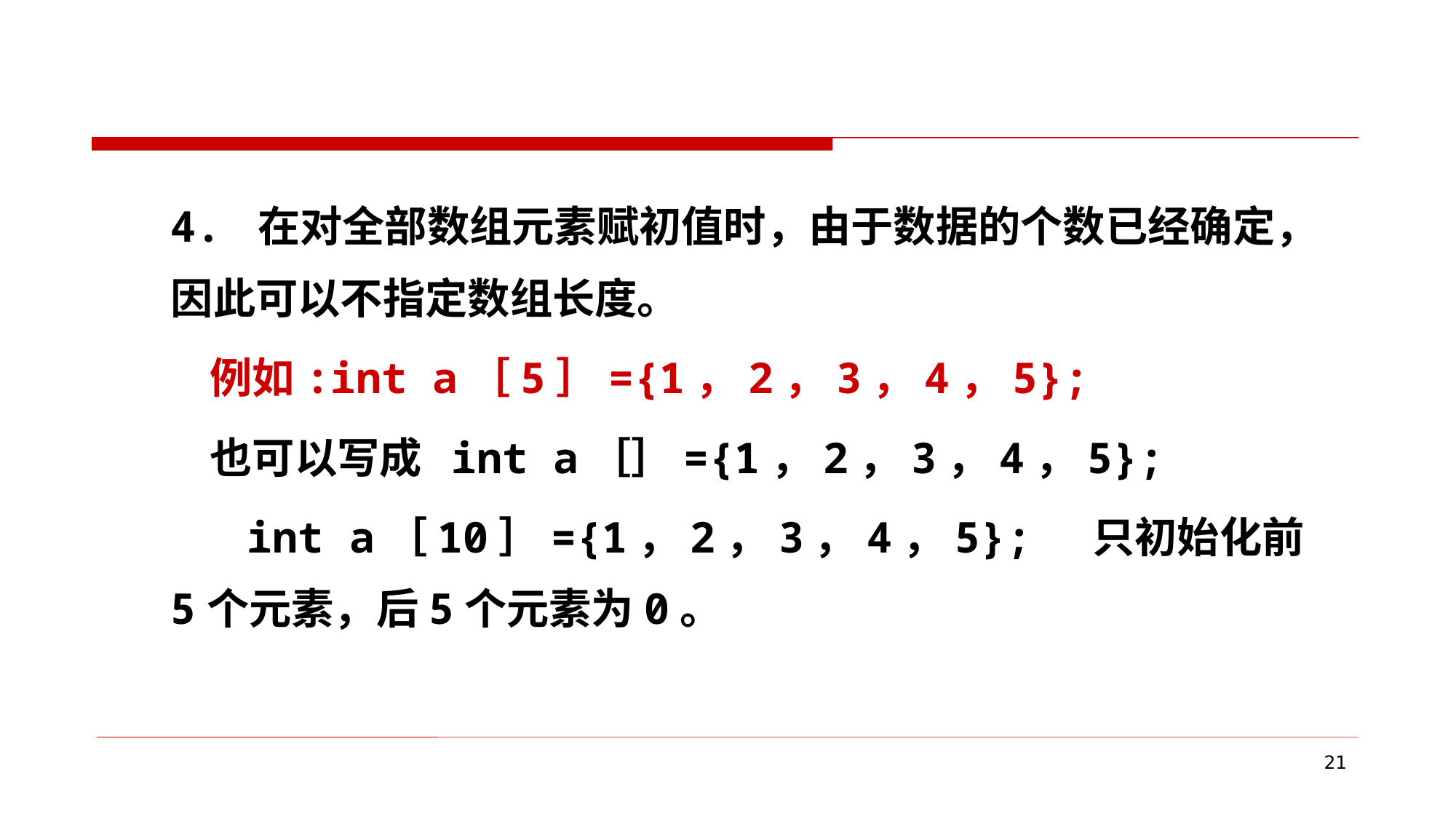

4. 在对全部数组元素赋初值时，由于数据的个数已经确定，因此可以不指定数组长度。
   例如:int a［5］={1，2，3，4，5};
   也可以写成  int a［］={1，2，3，4，5};
   int a［10］={1，2，3，4，5};  只初始化前5个元素，后5个元素为0。
21